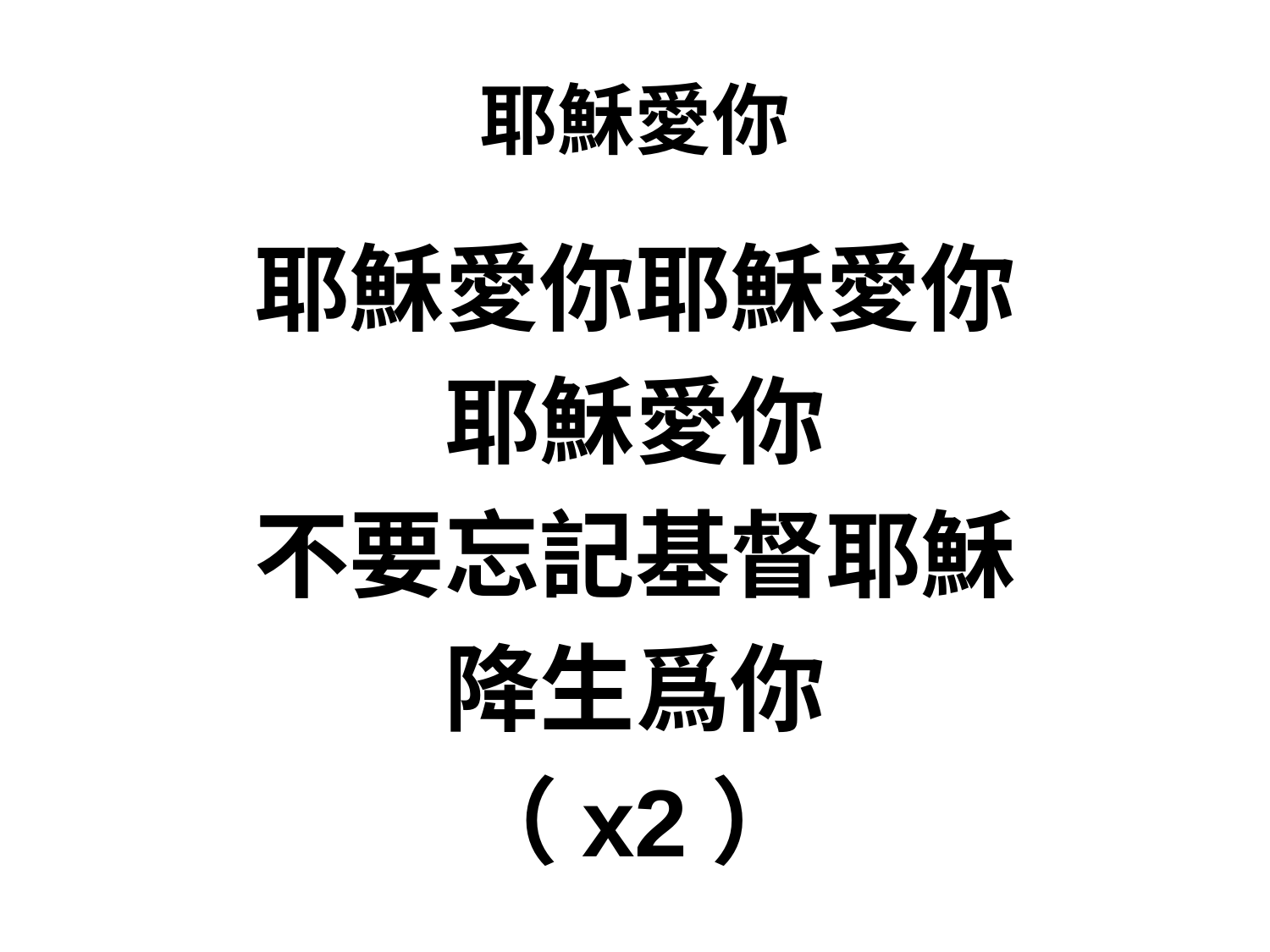

# 耶穌愛你
耶穌愛你耶穌愛你
耶穌愛你
不要忘記基督耶穌
降生爲你
（x2）